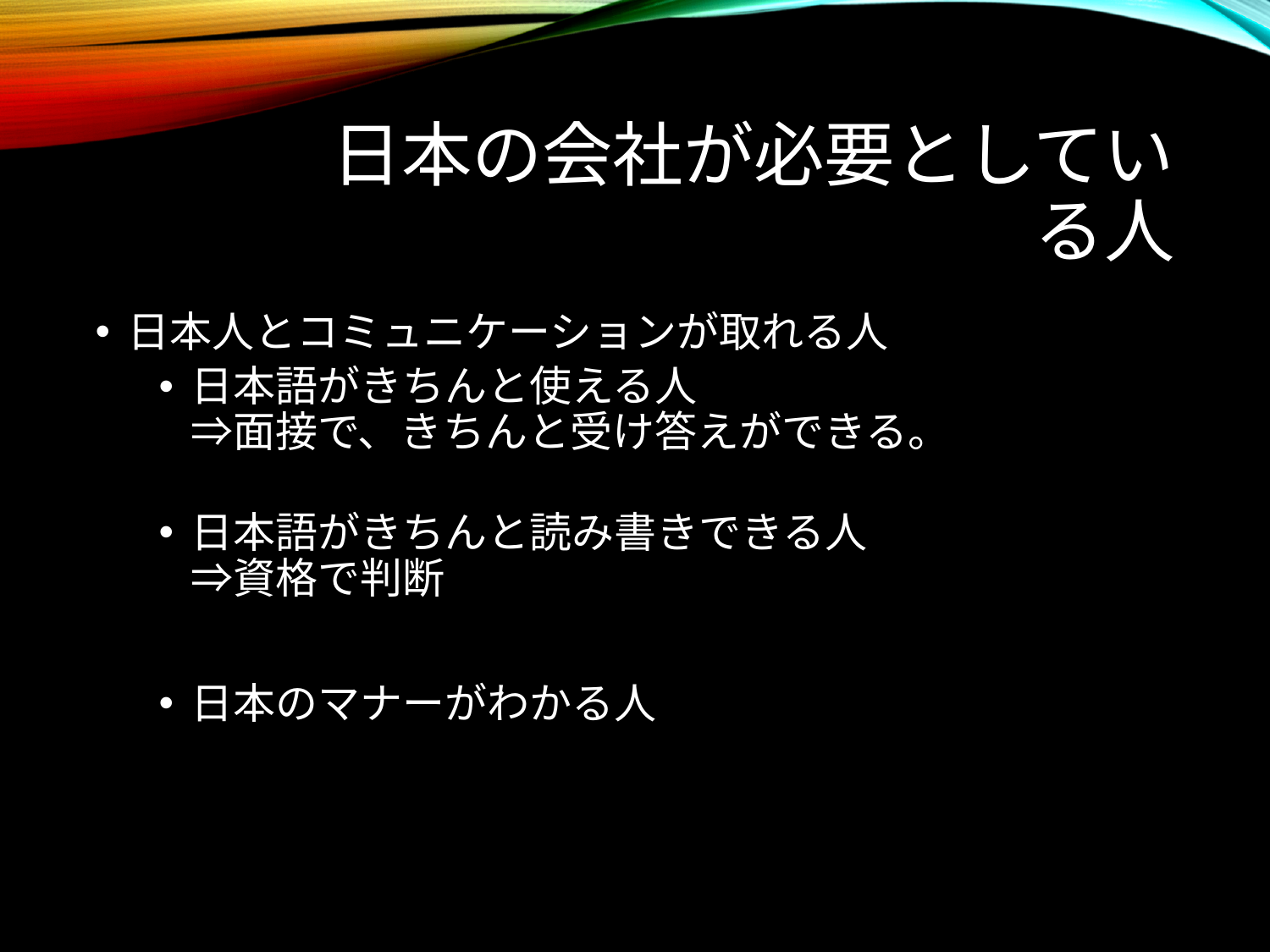

# 日本の会社が必要としている人
日本人とコミュニケーションが取れる人
日本語がきちんと使える人
⇒面接で、きちんと受け答えができる。
日本語がきちんと読み書きできる人
⇒資格で判断

日本のマナーがわかる人